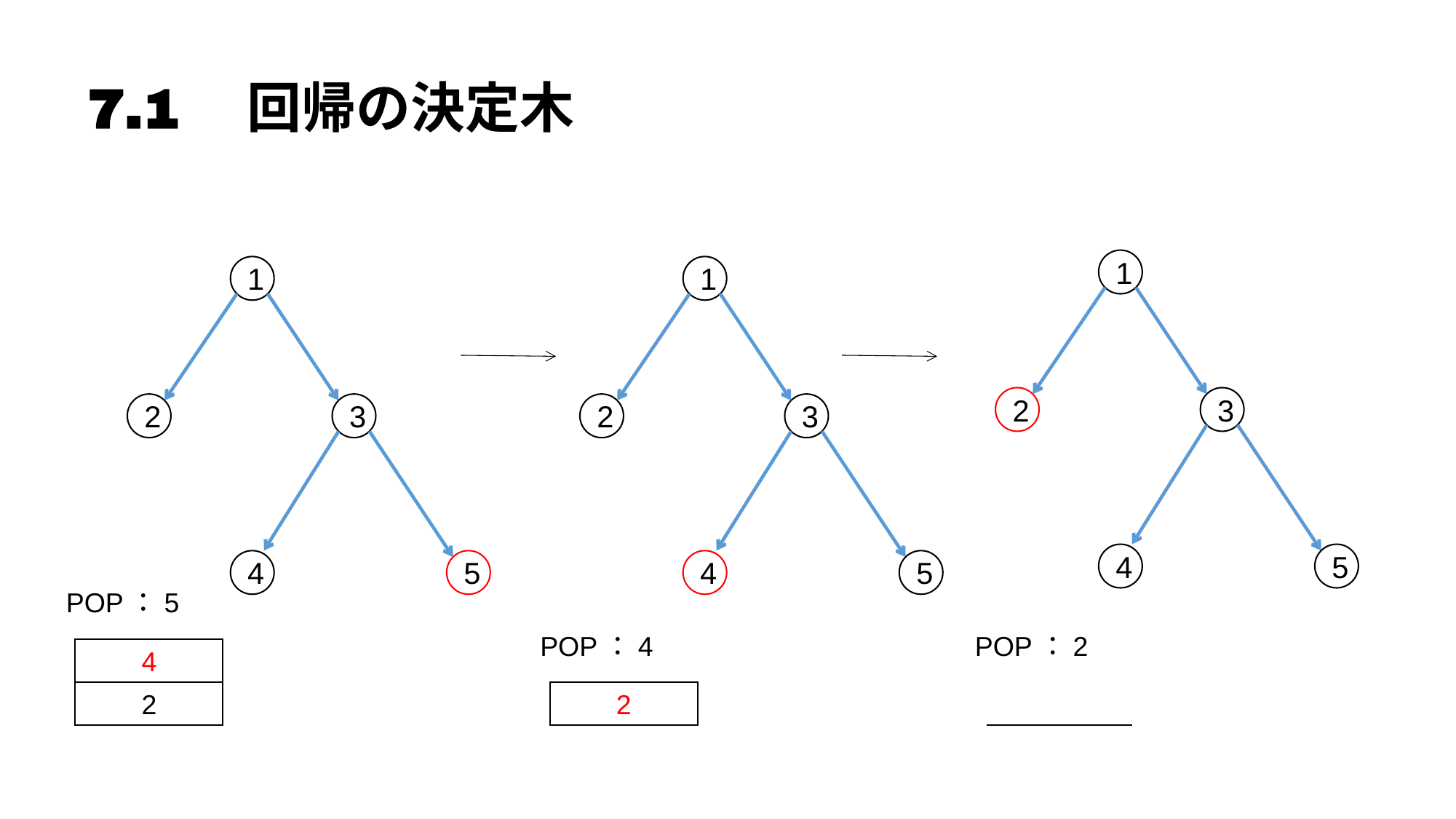

# 7.1　回帰の決定木
1
1
1
2
3
2
3
2
3
4
5
4
5
4
5
POP：5
POP：4
POP：2
4
2
2